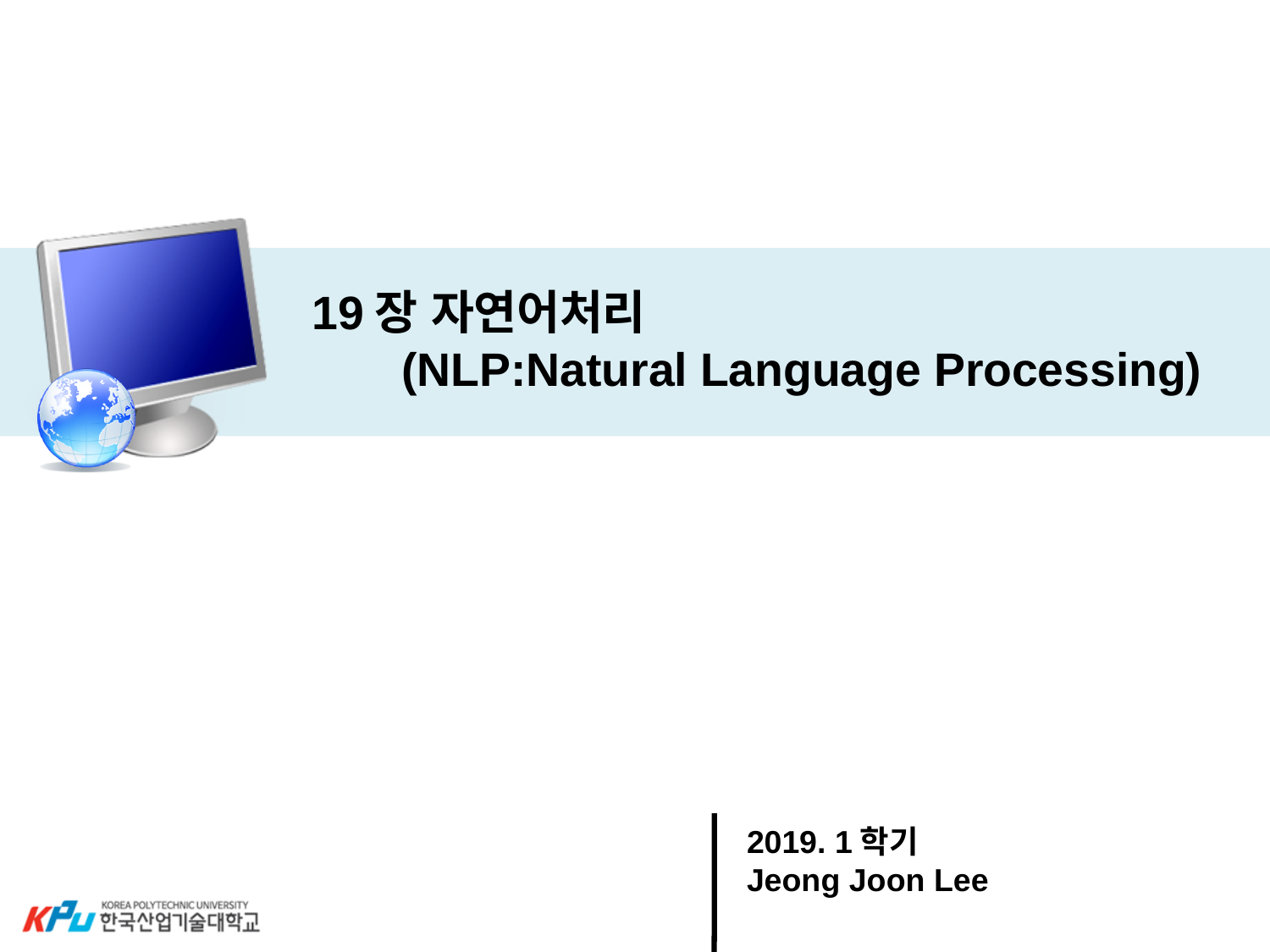

# 19장 자연어처리 (NLP:Natural Language Processing)
2019. 1학기
Jeong Joon Lee